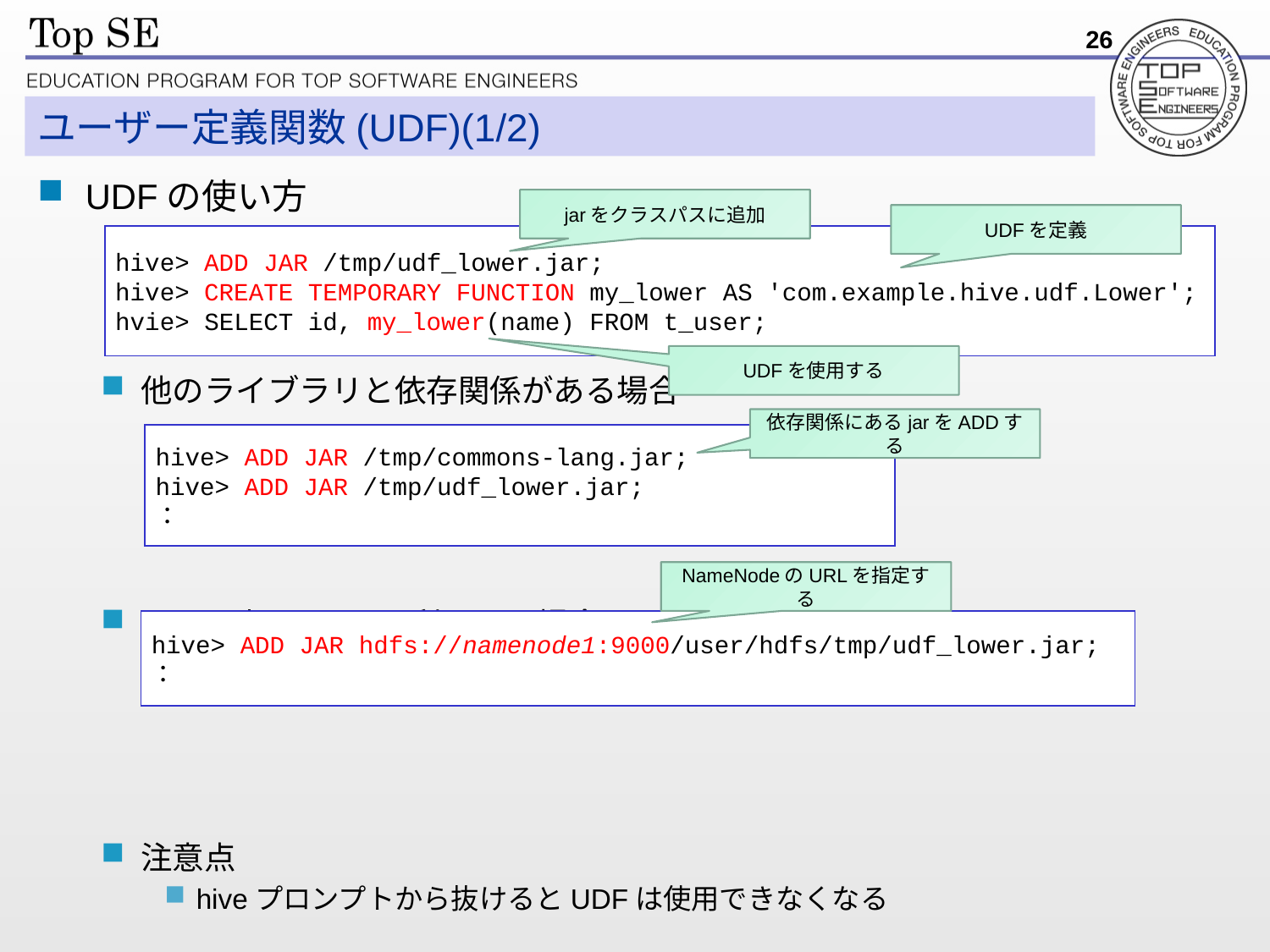

26
# ユーザー定義関数(UDF)(1/2)
UDFの使い方

他のライブラリと依存関係がある場合

HDFS上のUDFを利用する場合

注意点
hiveプロンプトから抜けるとUDFは使用できなくなる

jarをクラスパスに追加
UDFを定義
hive> ADD JAR /tmp/udf_lower.jar;
hive> CREATE TEMPORARY FUNCTION my_lower AS 'com.example.hive.udf.Lower';
hvie> SELECT id, my_lower(name) FROM t_user;
UDFを使用する
依存関係にあるjarをADDする
hive> ADD JAR /tmp/commons-lang.jar;
hive> ADD JAR /tmp/udf_lower.jar;
：
NameNodeのURLを指定する
hive> ADD JAR hdfs://namenode1:9000/user/hdfs/tmp/udf_lower.jar;
：